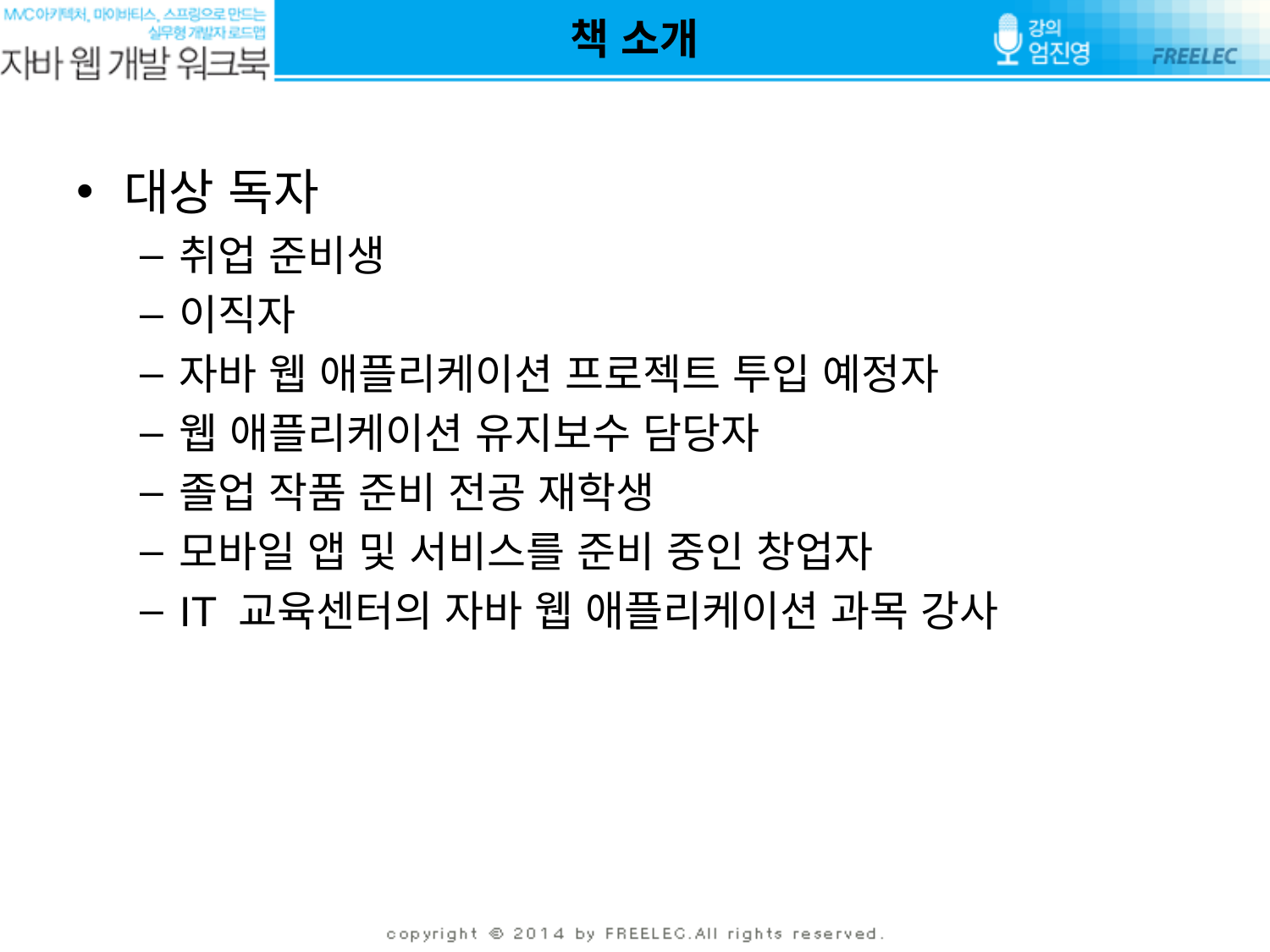

# 책 소개
대상 독자
취업 준비생
이직자
자바 웹 애플리케이션 프로젝트 투입 예정자
웹 애플리케이션 유지보수 담당자
졸업 작품 준비 전공 재학생
모바일 앱 및 서비스를 준비 중인 창업자
IT 교육센터의 자바 웹 애플리케이션 과목 강사